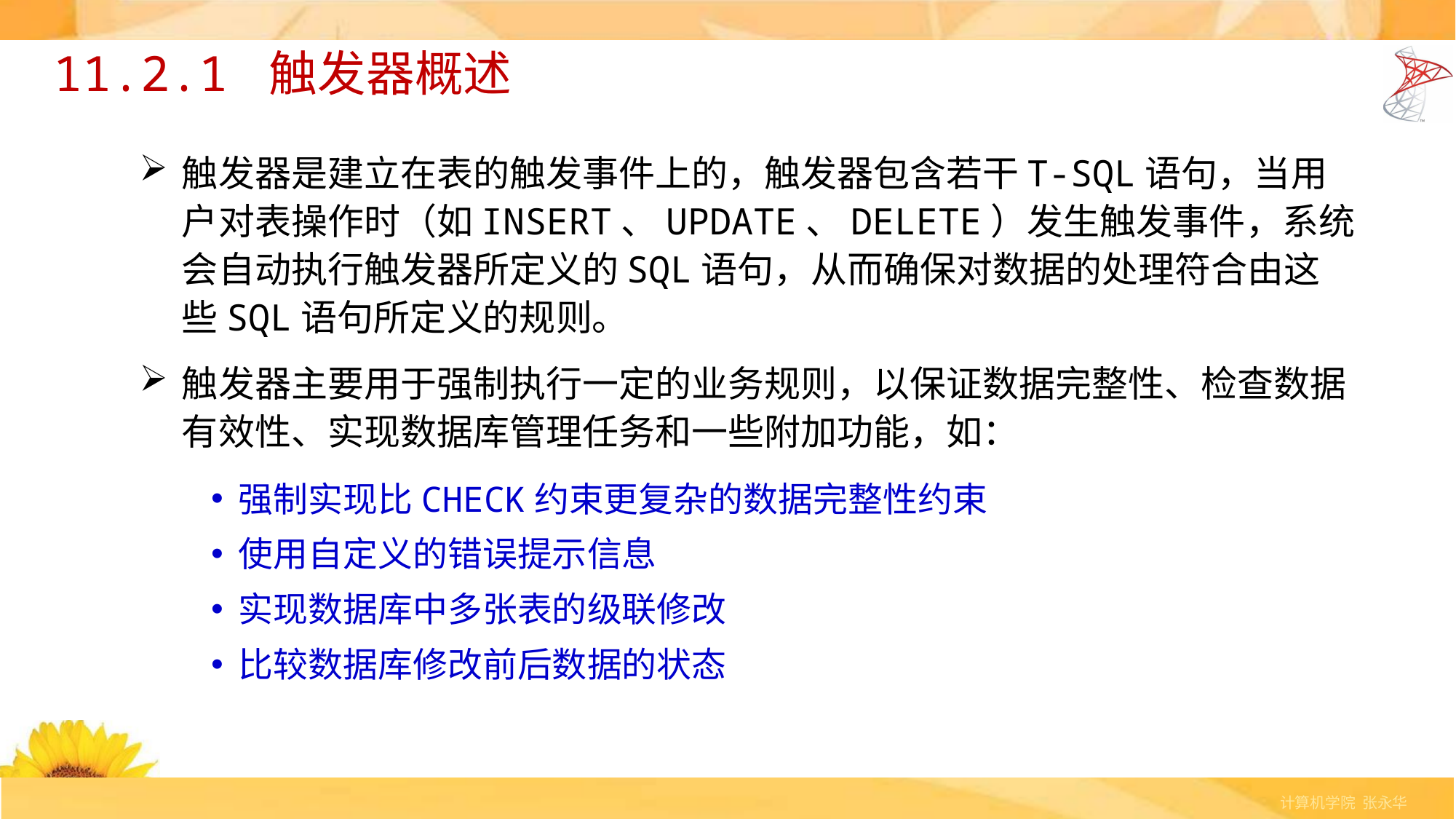

# 11.2.1 触发器概述
触发器是建立在表的触发事件上的，触发器包含若干T-SQL语句，当用户对表操作时（如INSERT、UPDATE、DELETE）发生触发事件，系统会自动执行触发器所定义的SQL语句，从而确保对数据的处理符合由这些SQL语句所定义的规则。
触发器主要用于强制执行一定的业务规则，以保证数据完整性、检查数据有效性、实现数据库管理任务和一些附加功能，如：
强制实现比CHECK约束更复杂的数据完整性约束
使用自定义的错误提示信息
实现数据库中多张表的级联修改
比较数据库修改前后数据的状态